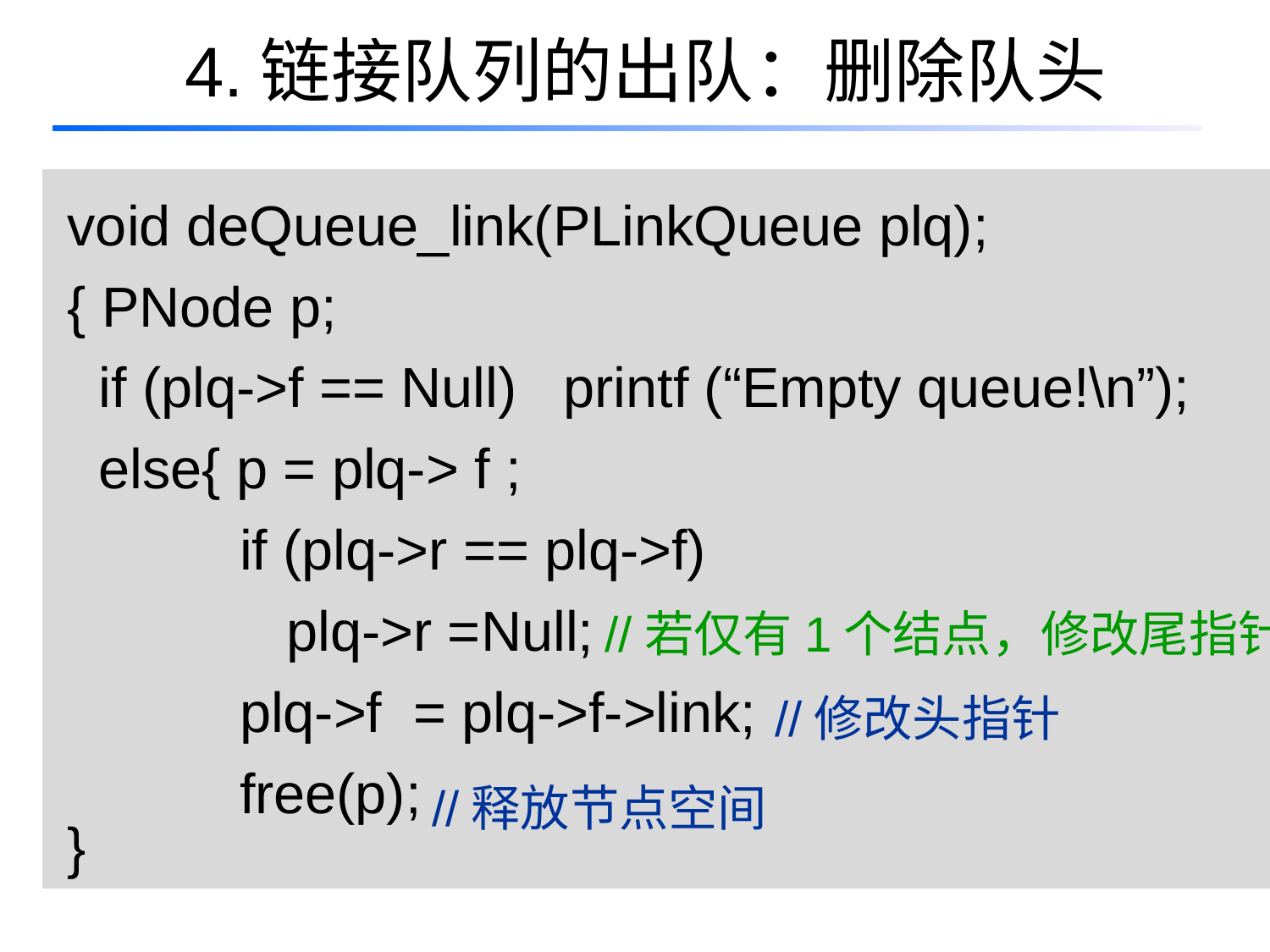

# 4.链接队列的出队：删除队头

void deQueue_link(PLinkQueue plq);
{ PNode p;
  if (plq->f == Null)   printf (“Empty queue!\n”);
  else{ p = plq-> f ;
           if (plq->r == plq->f)
              plq->r =Null;
           plq->f  = plq->f->link;
           free(p);
}

//若仅有1个结点，修改尾指针
//修改头指针
//释放节点空间